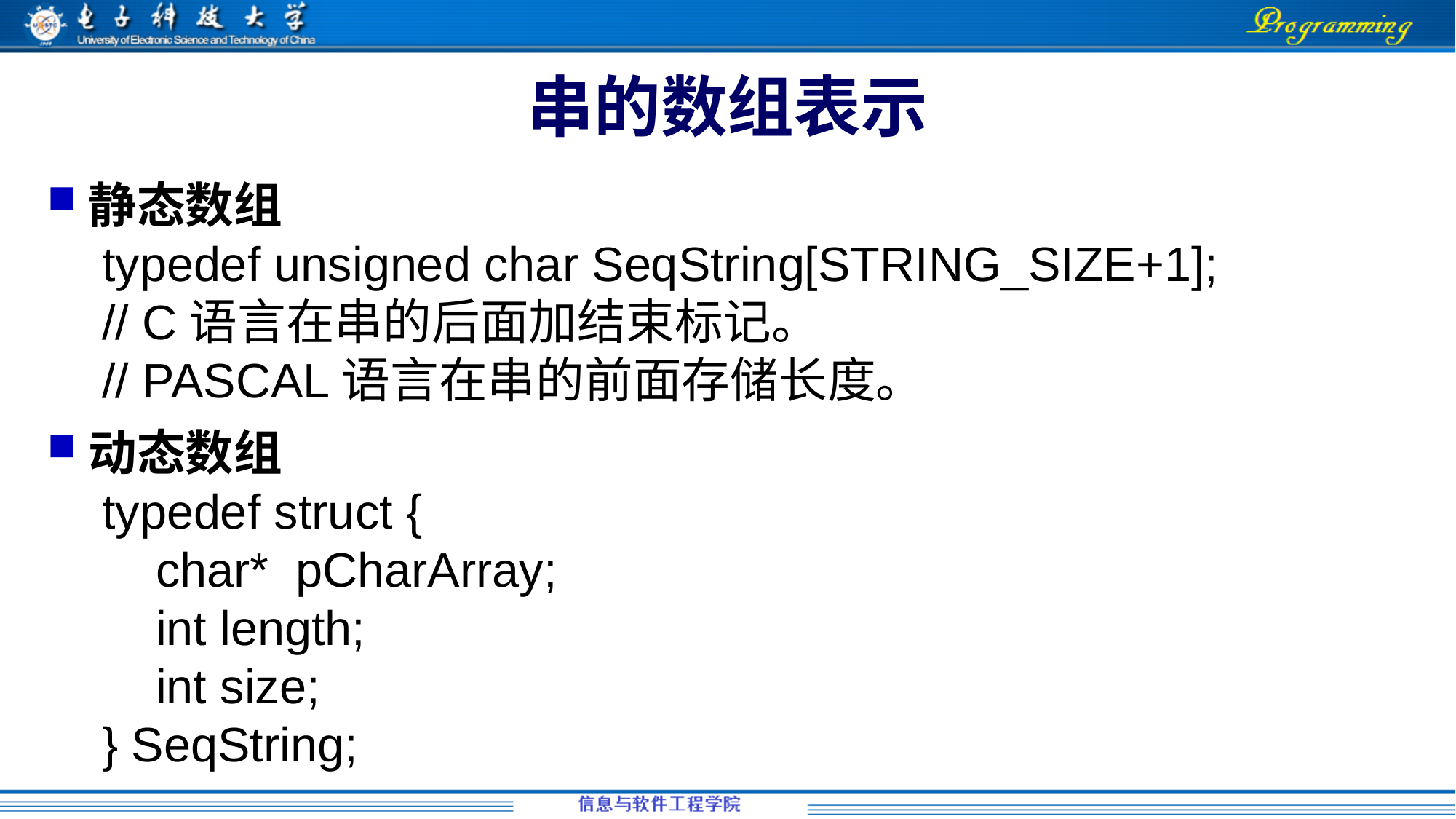

# 串的数组表示
静态数组
typedef unsigned char SeqString[STRING_SIZE+1];
// C语言在串的后面加结束标记。
// PASCAL语言在串的前面存储长度。
动态数组
typedef struct {
    char*  pCharArray;
    int length;
    int size;
} SeqString;